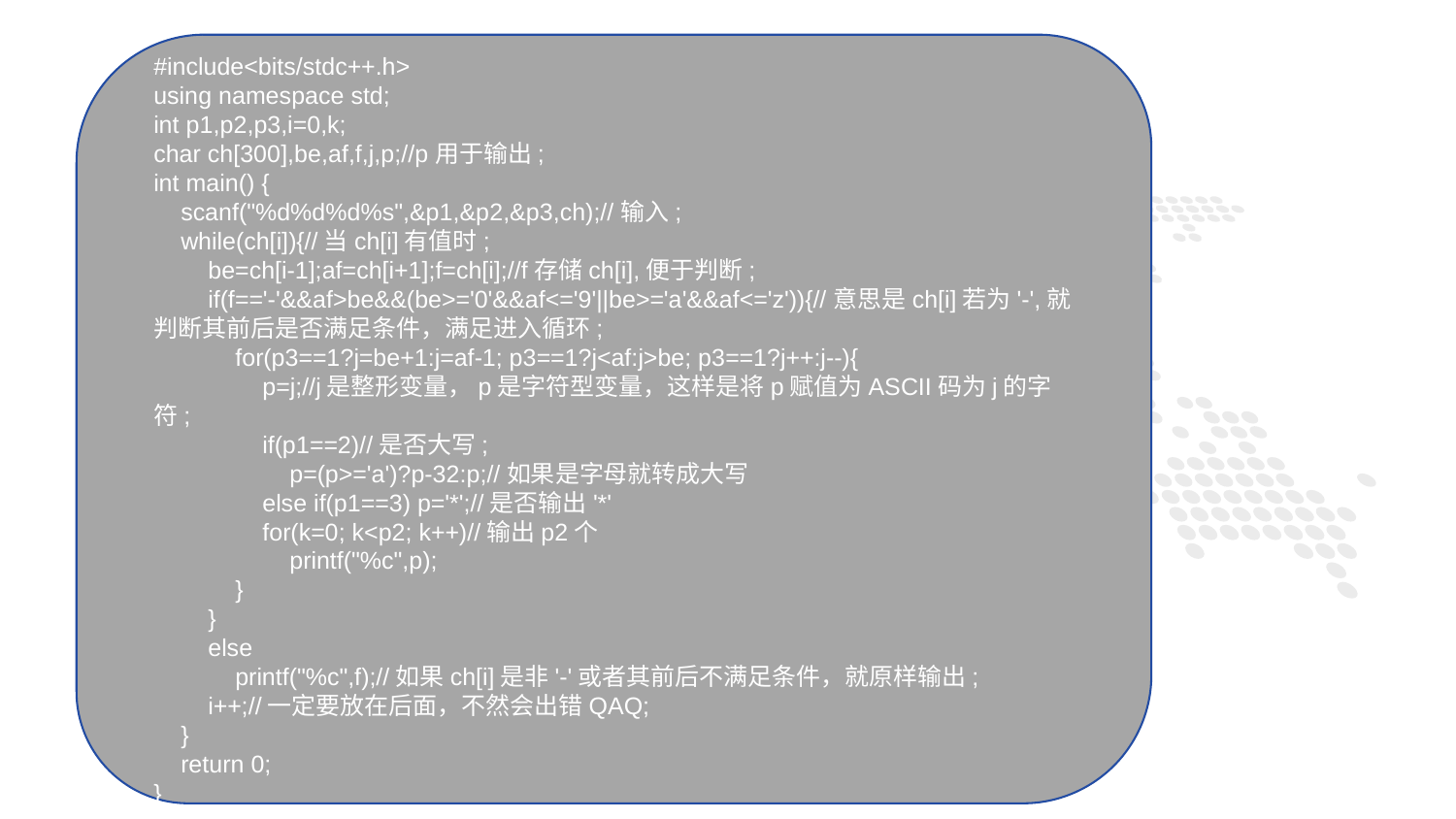

#include<bits/stdc++.h>
using namespace std;
int p1,p2,p3,i=0,k;
char ch[300],be,af,f,j,p;//p用于输出;
int main() {
    scanf("%d%d%d%s",&p1,&p2,&p3,ch);//输入;
    while(ch[i]){//当ch[i]有值时;
        be=ch[i-1];af=ch[i+1];f=ch[i];//f存储ch[i],便于判断;
        if(f=='-'&&af>be&&(be>='0'&&af<='9'||be>='a'&&af<='z')){//意思是ch[i]若为'-',就判断其前后是否满足条件，满足进入循环;
            for(p3==1?j=be+1:j=af-1; p3==1?j<af:j>be; p3==1?j++:j--){
                p=j;//j是整形变量，p是字符型变量，这样是将p赋值为ASCII码为j的字符;
                if(p1==2)//是否大写;
                    p=(p>='a')?p-32:p;//如果是字母就转成大写
                else if(p1==3) p='*';//是否输出'*'
                for(k=0; k<p2; k++)//输出p2个
                    printf("%c",p);
            }
        }
        else
            printf("%c",f);//如果ch[i]是非'-'或者其前后不满足条件，就原样输出;
        i++;//一定要放在后面，不然会出错QAQ;
    }
    return 0;
}
1
PART  ONE